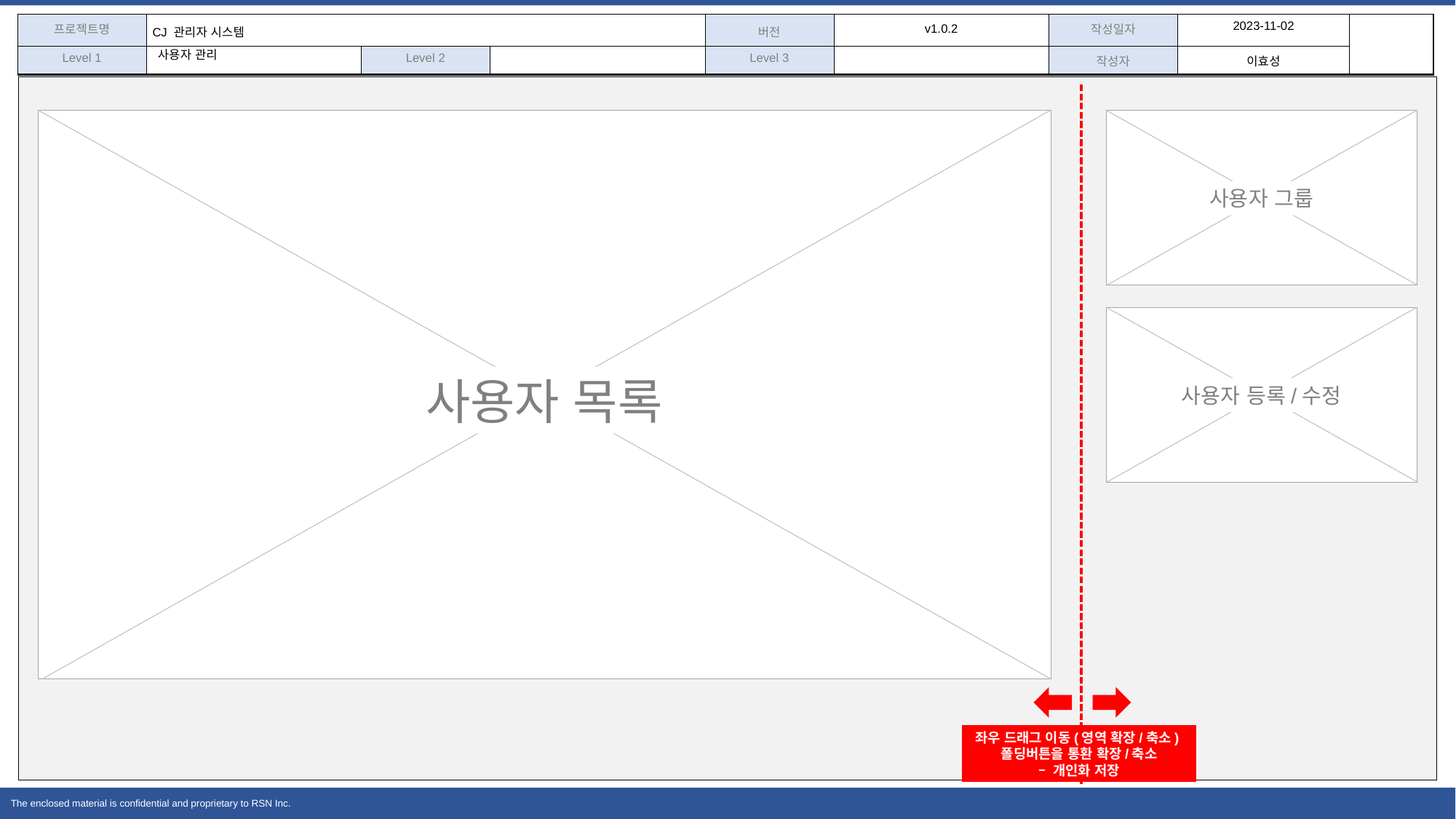

사용자 관리

사용자 목록

사용자 그룹

사용자 등록/수정

좌우 드래그 이동(영역 확장/축소)
폴딩버튼을 통환 확장/축소
– 개인화 저장